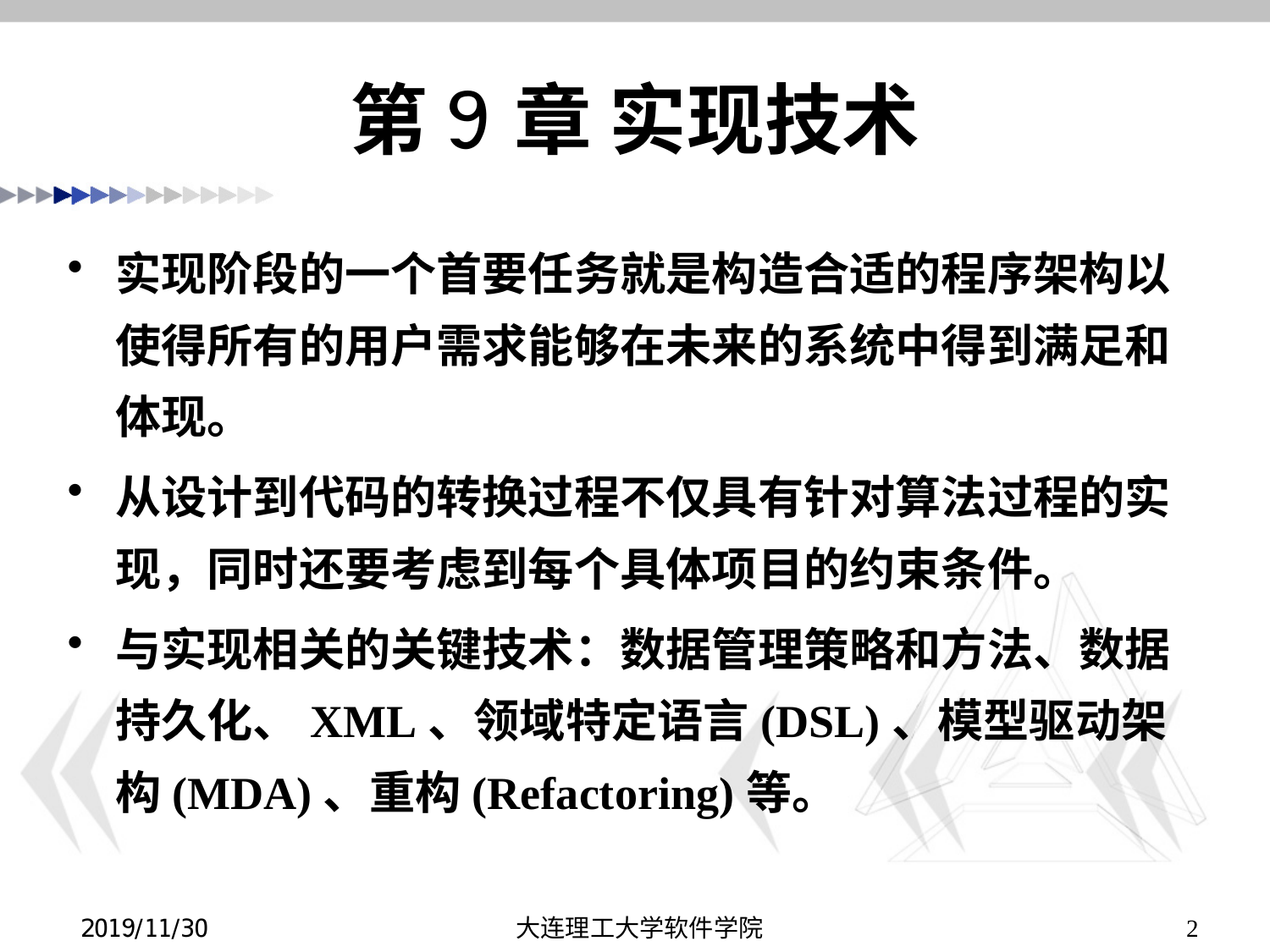

# 第9章 实现技术
实现阶段的一个首要任务就是构造合适的程序架构以使得所有的用户需求能够在未来的系统中得到满足和体现。
从设计到代码的转换过程不仅具有针对算法过程的实现，同时还要考虑到每个具体项目的约束条件。
与实现相关的关键技术：数据管理策略和方法、数据持久化、XML、领域特定语言(DSL)、模型驱动架构(MDA)、重构(Refactoring)等。
2019/11/30
大连理工大学软件学院
2